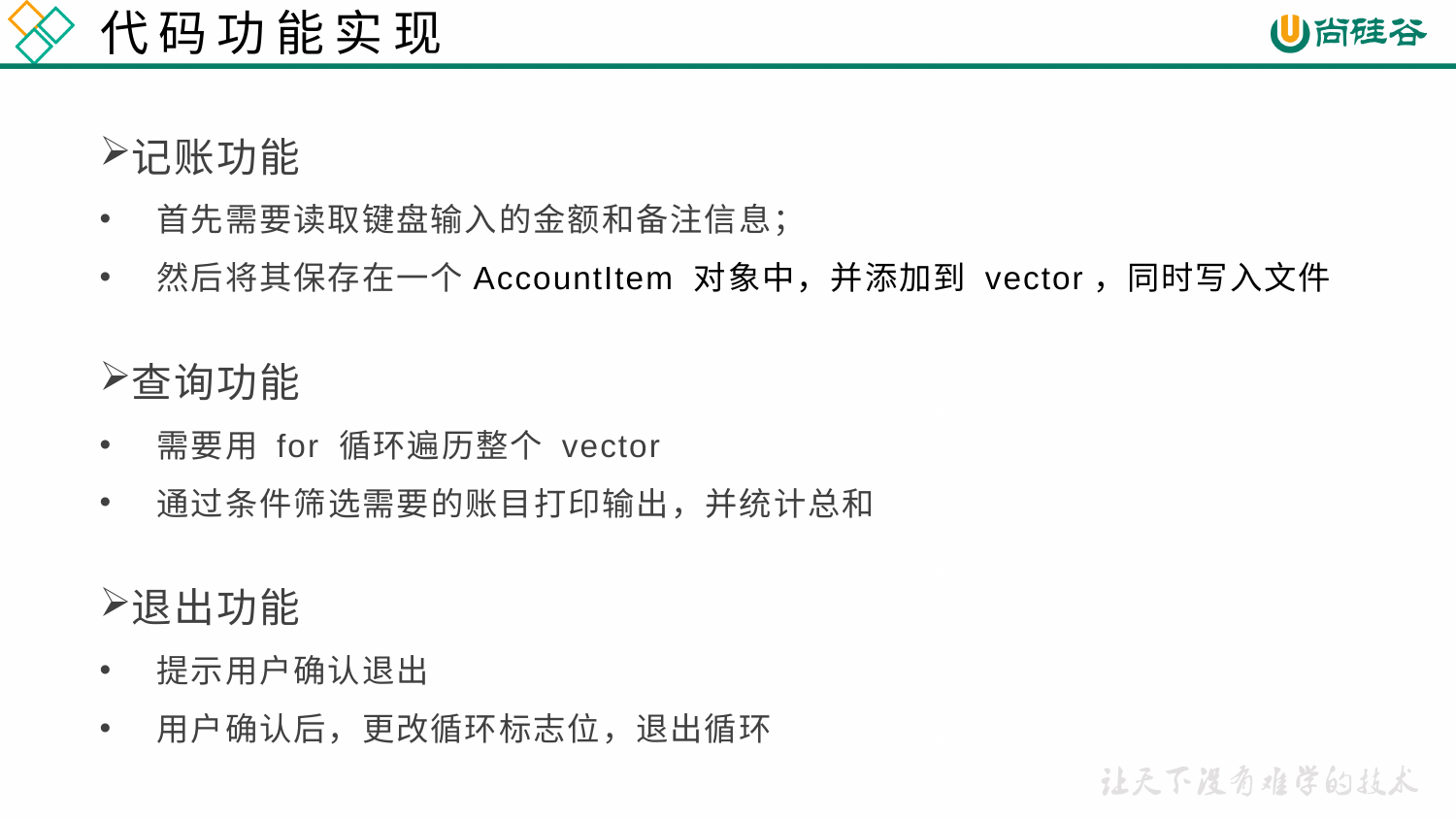

# 代码功能实现
记账功能
首先需要读取键盘输入的金额和备注信息；
然后将其保存在一个AccountItem 对象中，并添加到 vector，同时写入文件
查询功能
需要用 for 循环遍历整个 vector
通过条件筛选需要的账目打印输出，并统计总和
退出功能
提示用户确认退出
用户确认后，更改循环标志位，退出循环